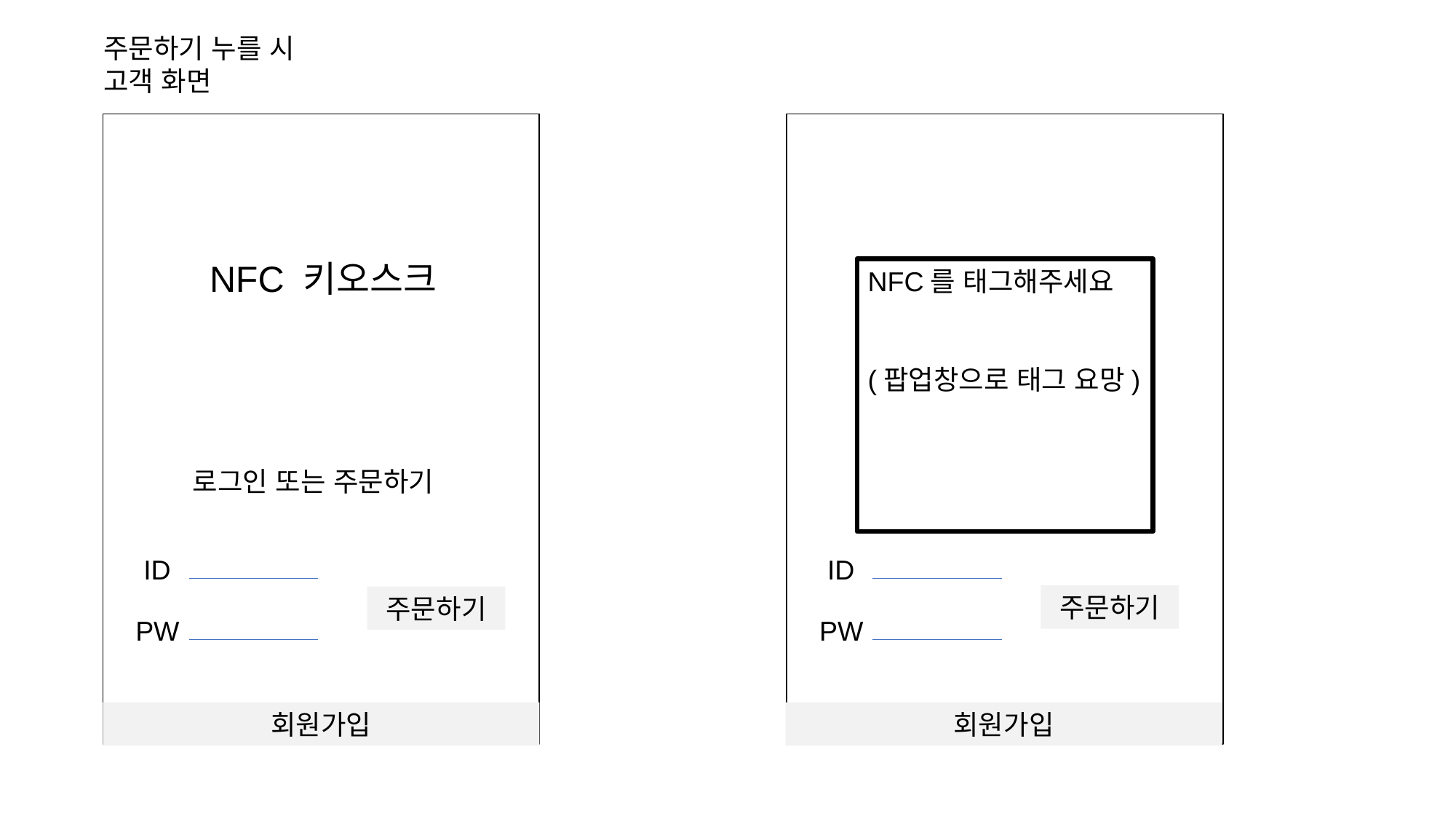

주문하기 누를 시
고객 화면

NFC 키오스크
NFC 키오스크
NFC를 태그해주세요

(팝업창으로 태그 요망)

로그인 또는 주문하기
로그인 또는 주문하기
ID
ID
주문하기
주문하기
PW
PW
회원가입
회원가입